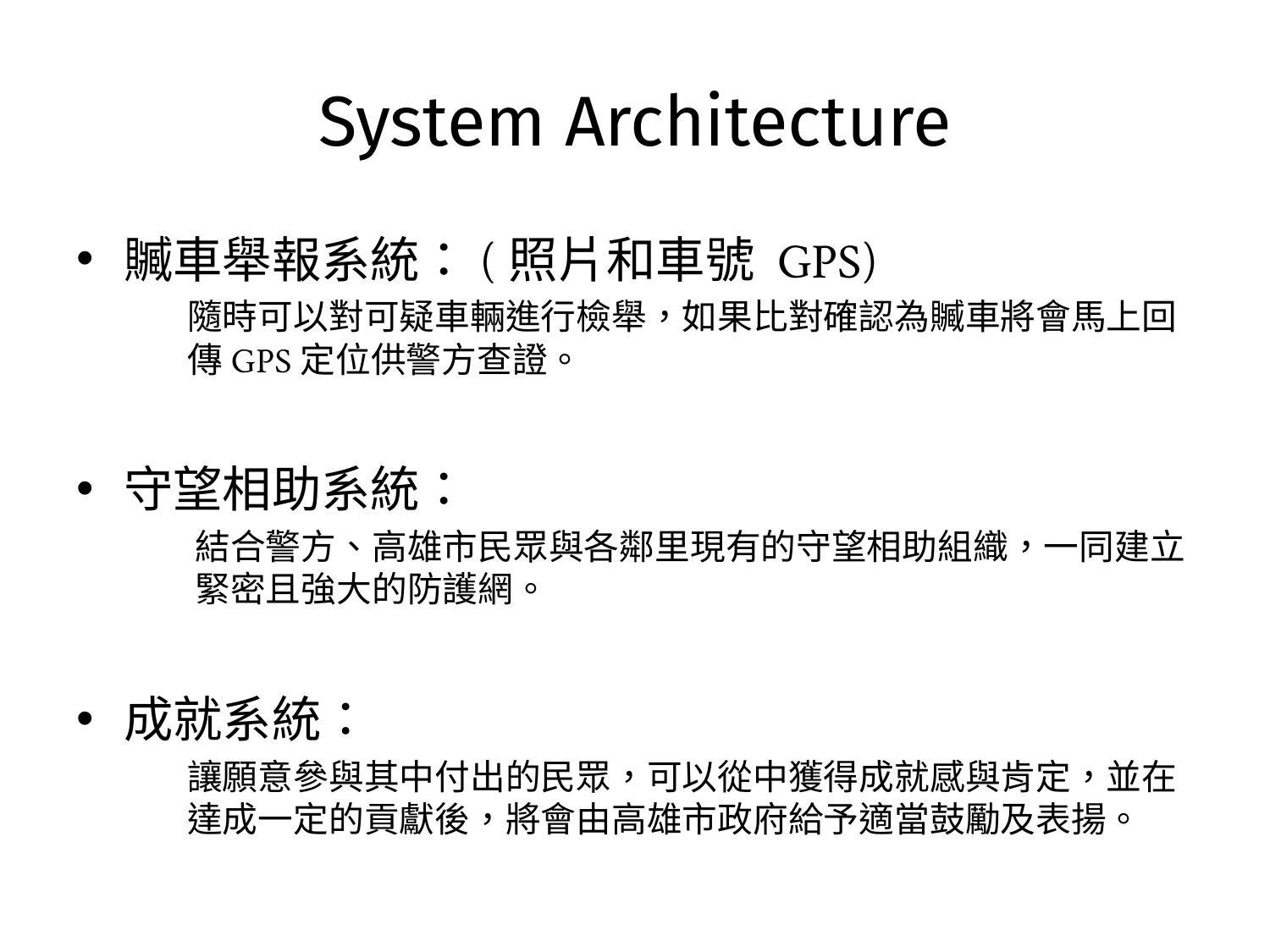

# System Architecture
贓車舉報系統：(照片和車號 GPS)
隨時可以對可疑車輛進行檢舉，如果比對確認為贓車將會馬上回傳GPS定位供警方查證。

守望相助系統：
結合警方、高雄市民眾與各鄰里現有的守望相助組織，一同建立緊密且強大的防護網。

成就系統：
讓願意參與其中付出的民眾，可以從中獲得成就感與肯定，並在達成一定的貢獻後，將會由高雄市政府給予適當鼓勵及表揚。